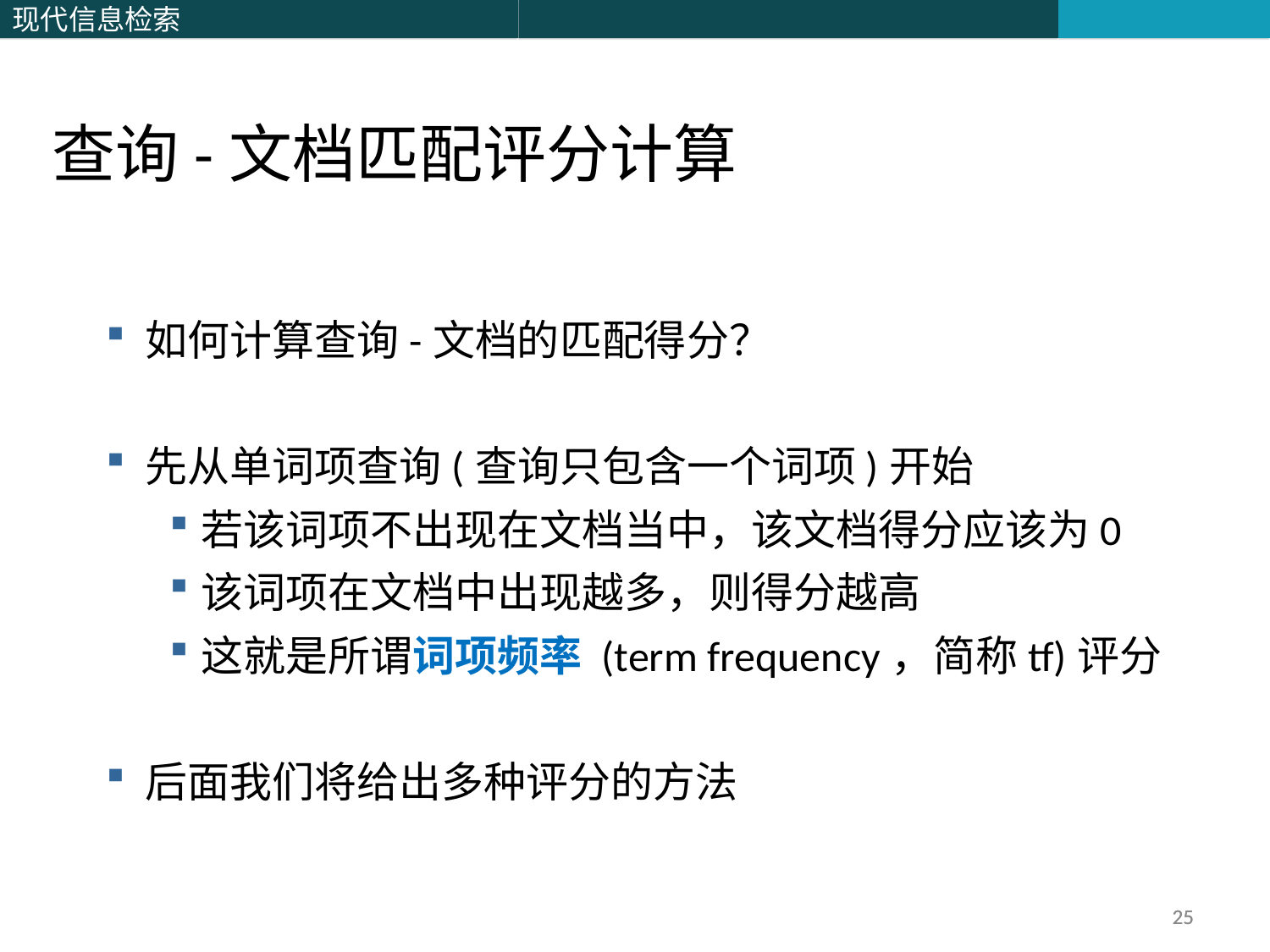

查询-文档匹配评分计算
如何计算查询-文档的匹配得分？

先从单词项查询(查询只包含一个词项)开始
若该词项不出现在文档当中，该文档得分应该为0
该词项在文档中出现越多，则得分越高
这就是所谓词项频率 (term frequency，简称tf)评分

后面我们将给出多种评分的方法
25
25